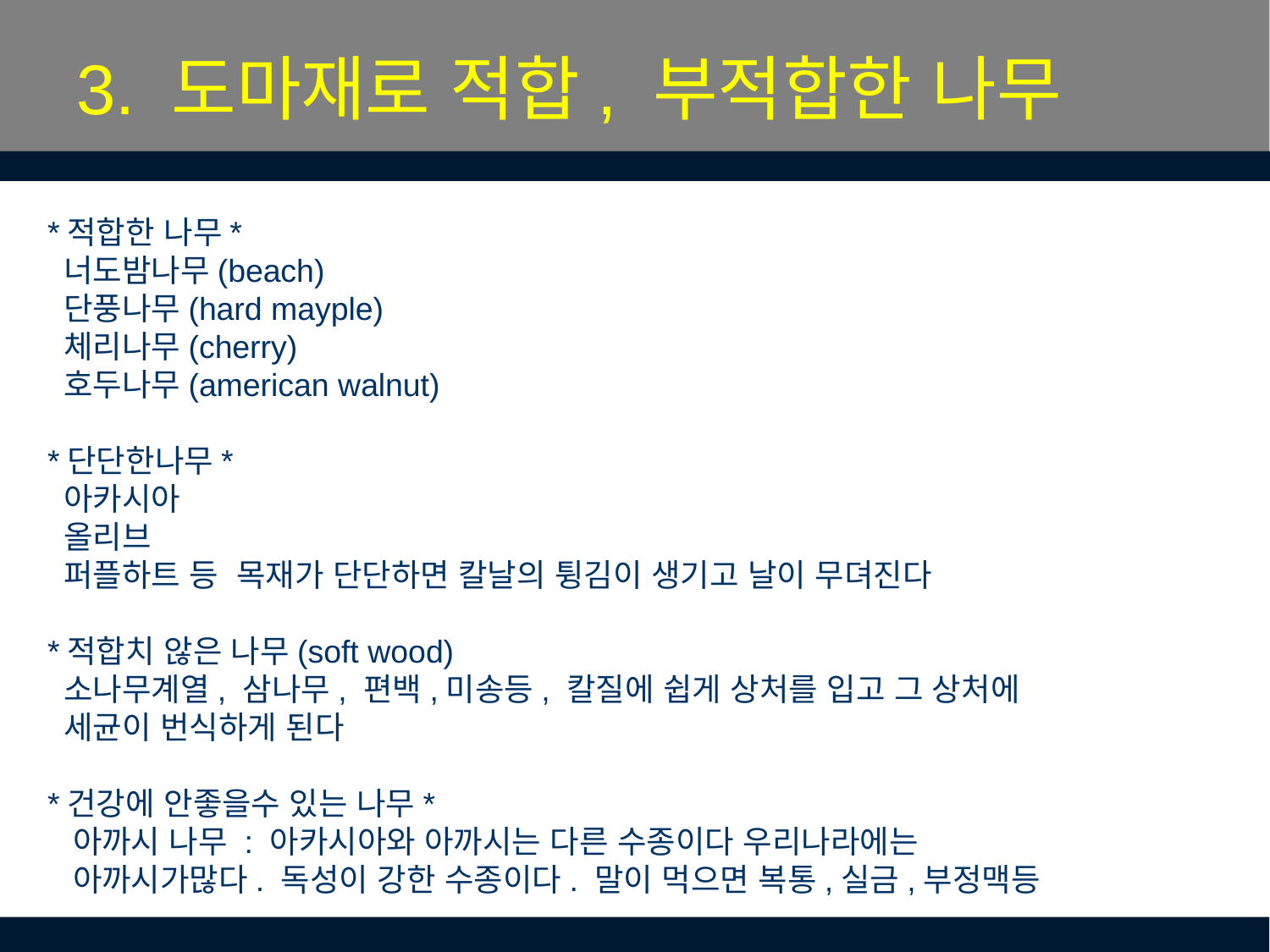

# 3. 도마재로 적합, 부적합한 나무
*적합한 나무*
 너도밤나무(beach)
 단풍나무(hard mayple)
 체리나무(cherry)
 호두나무(american walnut)

*단단한나무*
 아카시아
 올리브
 퍼플하트 등  목재가 단단하면 칼날의 튕김이 생기고 날이 무뎌진다

*적합치 않은 나무(soft wood)
 소나무계열, 삼나무, 편백,미송등, 칼질에 쉽게 상처를 입고 그 상처에
 세균이 번식하게 된다

*건강에 안좋을수 있는 나무*
  아까시 나무 : 아카시아와 아까시는 다른 수종이다 우리나라에는
  아까시가많다. 독성이 강한 수종이다. 말이 먹으면 복통,실금,부정맥등